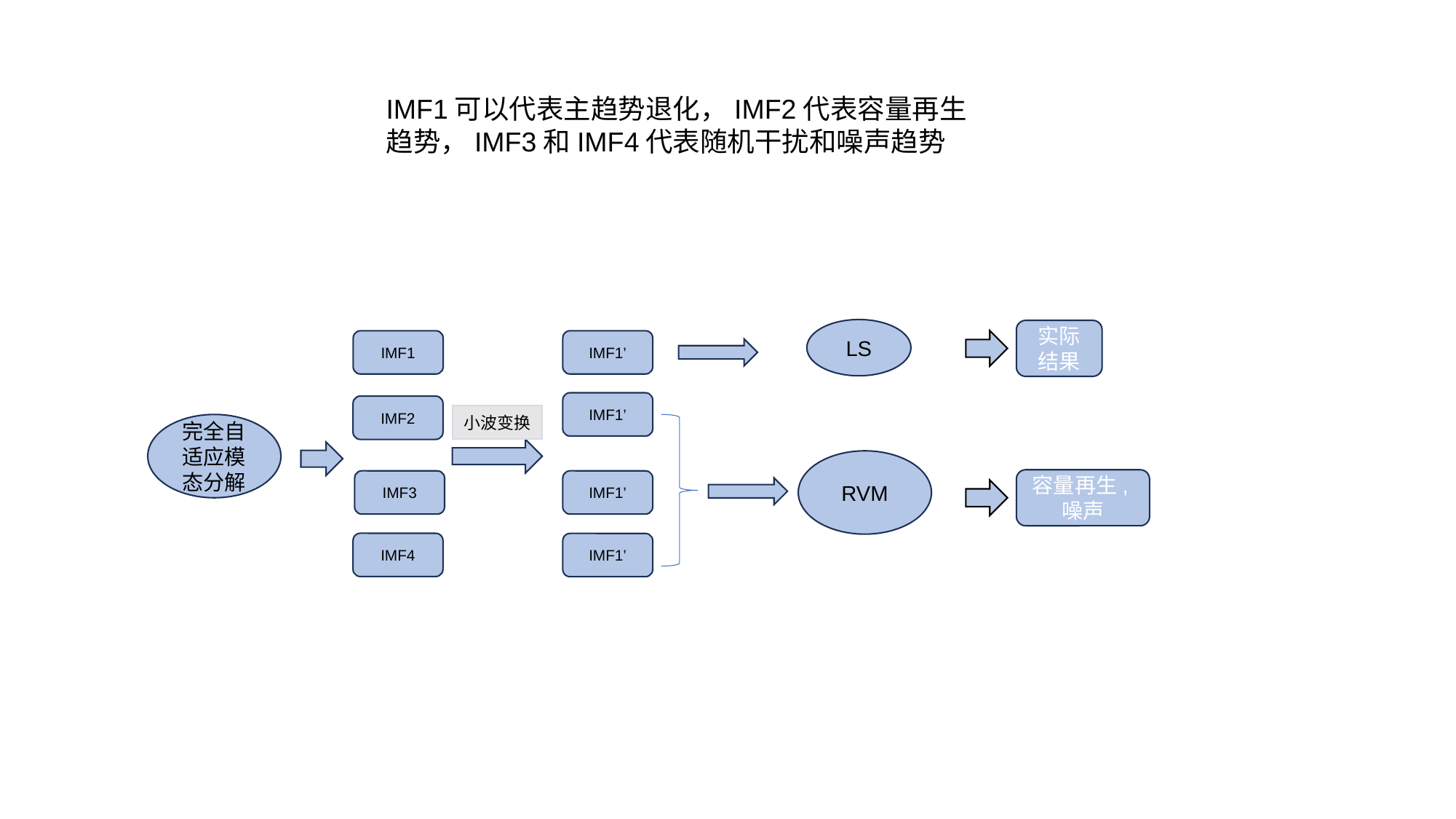

IMF1可以代表主趋势退化，IMF2代表容量再生趋势，IMF3和IMF4代表随机干扰和噪声趋势
LS
实际结果

IMF1’
IMF1

IMF1’
IMF2
小波变换

完全自适应模态分解

RVM
容量再生,噪声
IMF1’
IMF3

IMF4
IMF1’